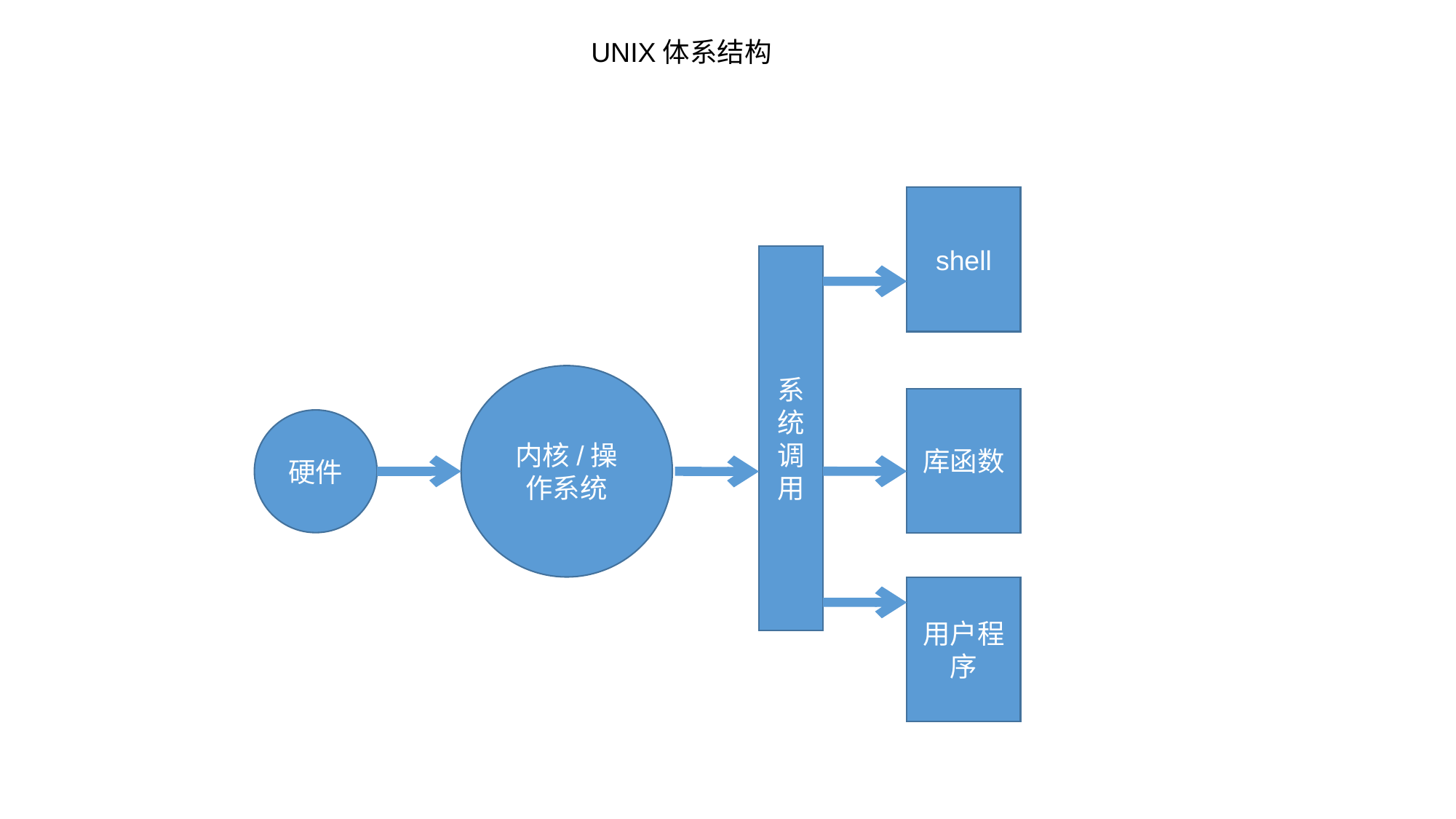

UNIX体系结构
shell
系统调用
内核/操作系统
库函数
硬件
用户程序